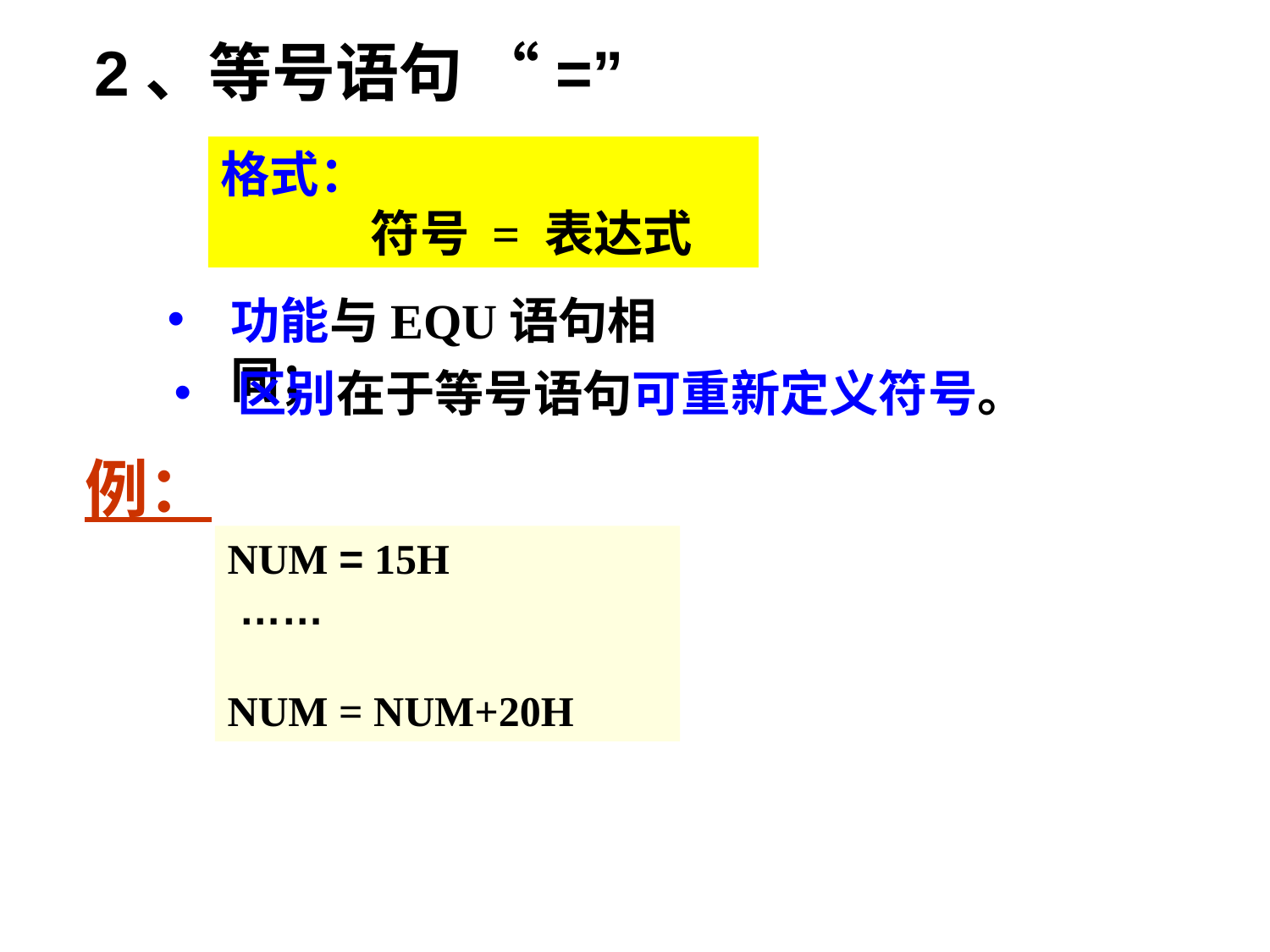

2、等号语句 “=”
格式：
	 符号 = 表达式
功能与EQU语句相同；
区别在于等号语句可重新定义符号。
例：
NUM = 15H
 ……

NUM = NUM+20H
36